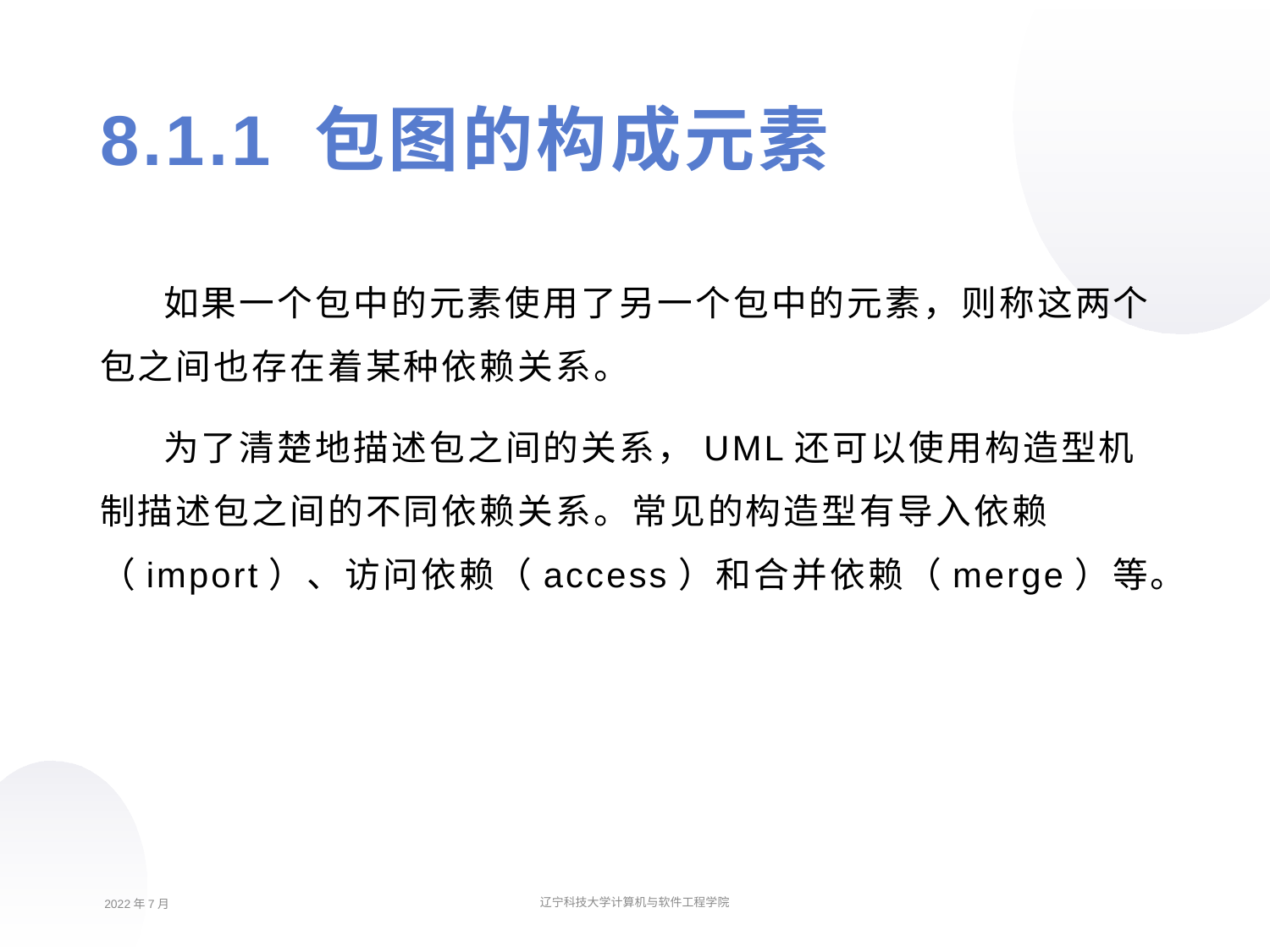

8.1.1 包图的构成元素
如果一个包中的元素使用了另一个包中的元素，则称这两个包之间也存在着某种依赖关系。
为了清楚地描述包之间的关系，UML还可以使用构造型机制描述包之间的不同依赖关系。常见的构造型有导入依赖（import）、访问依赖（access）和合并依赖（merge）等。

2022年7月
辽宁科技大学计算机与软件工程学院
9